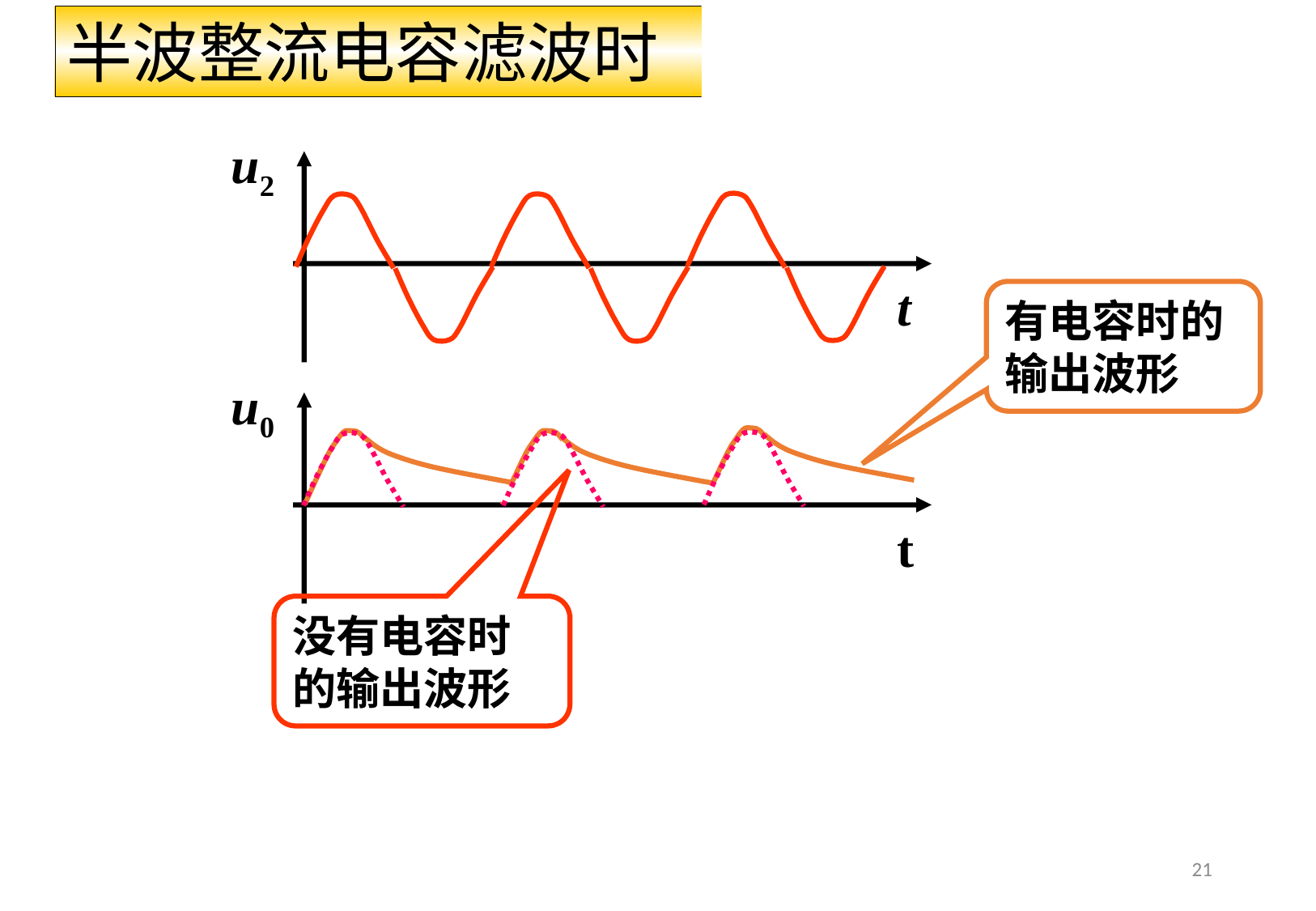

半波整流电容滤波时
u2

t

有电容时的输出波形
u0

t

没有电容时的输出波形
21